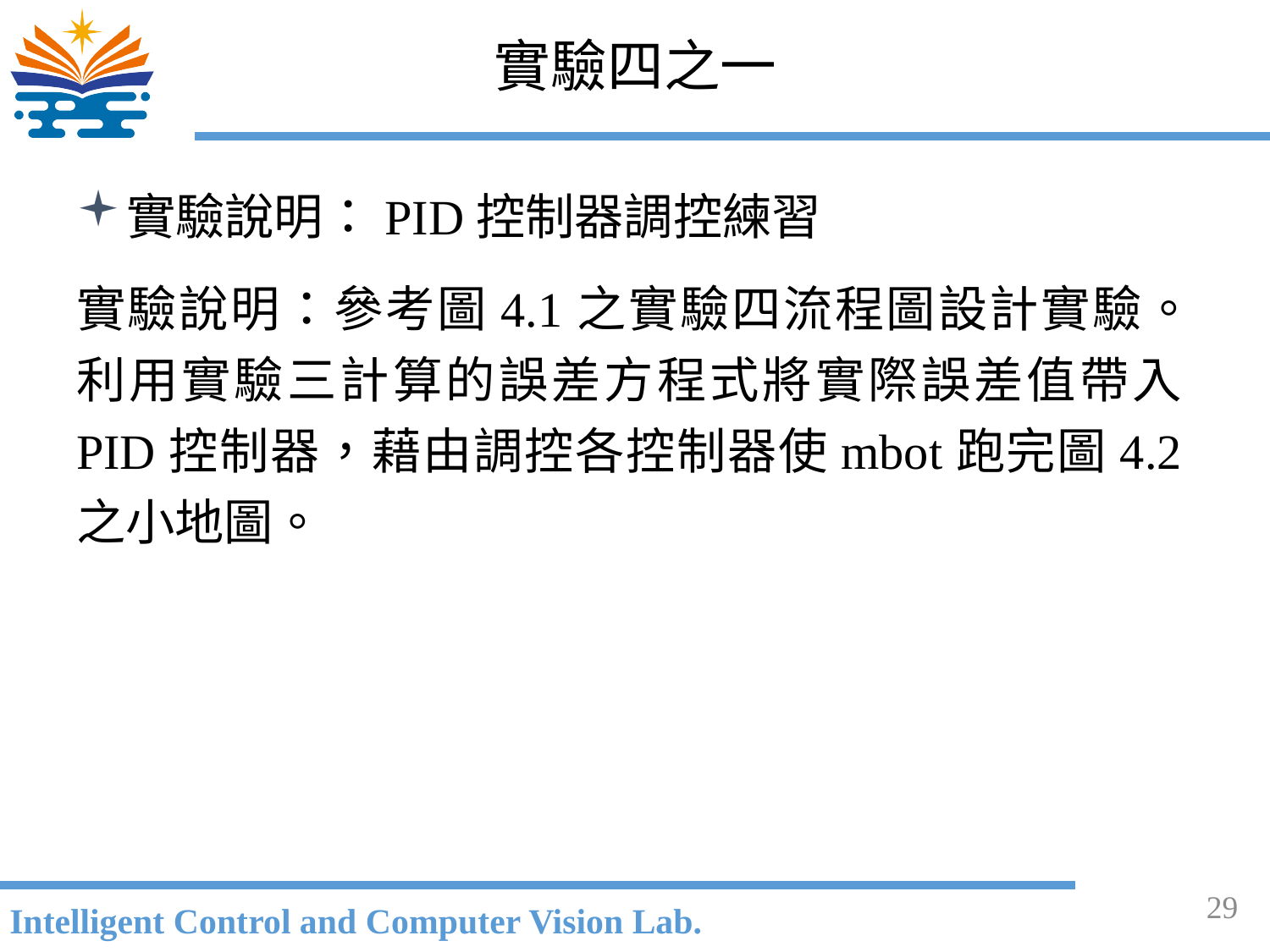

# 實驗四之一
實驗說明：PID控制器調控練習
實驗說明：參考圖4.1之實驗四流程圖設計實驗。利用實驗三計算的誤差方程式將實際誤差值帶入PID控制器，藉由調控各控制器使mbot跑完圖4.2之小地圖。
29